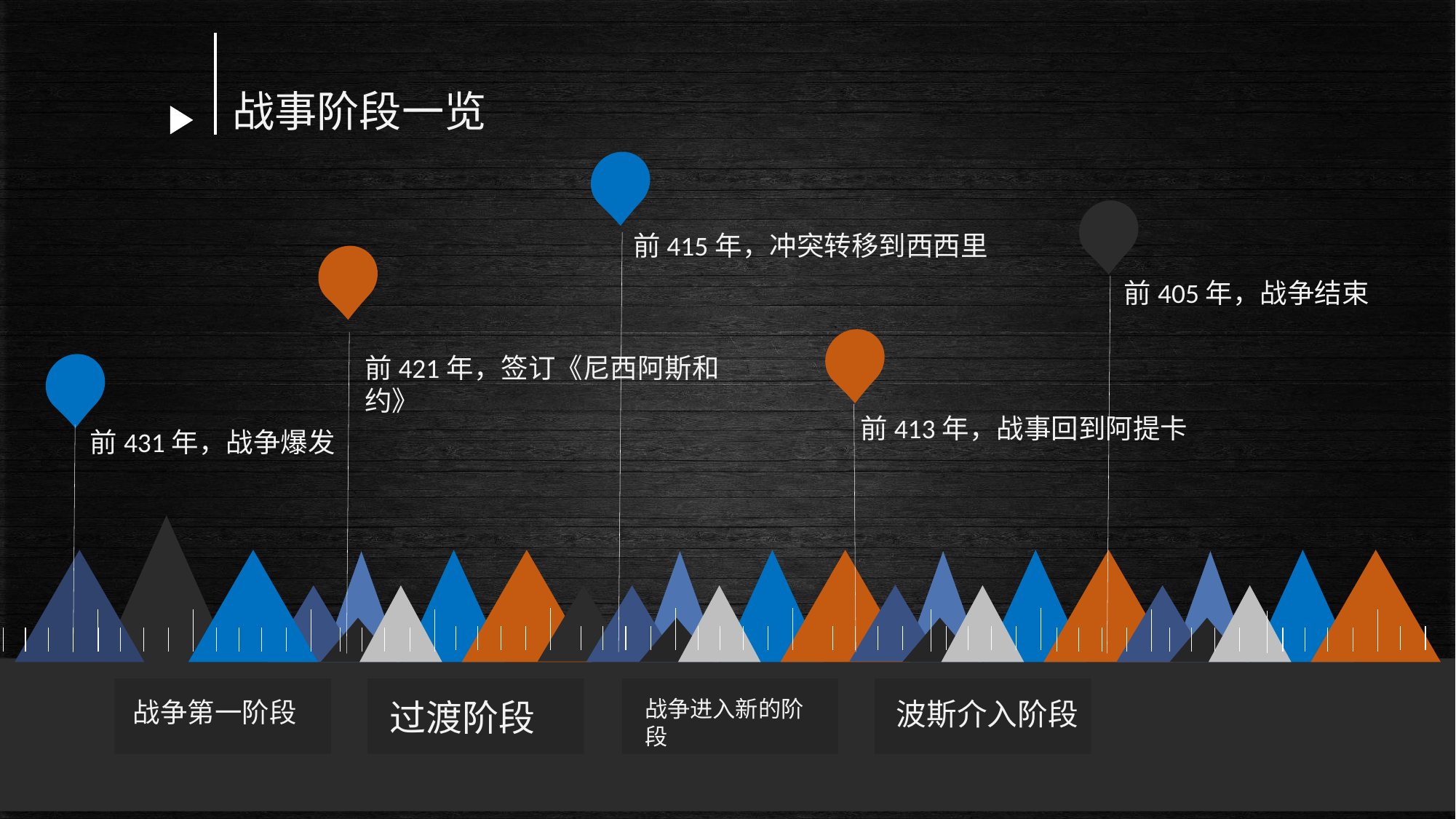

战事阶段一览

前415年，冲突转移到西西里

前405年，战争结束

前421年，签订《尼西阿斯和约》

前413年，战事回到阿提卡
前431年，战争爆发

战争第一阶段
过渡阶段
战争进入新的阶段
波斯介入阶段